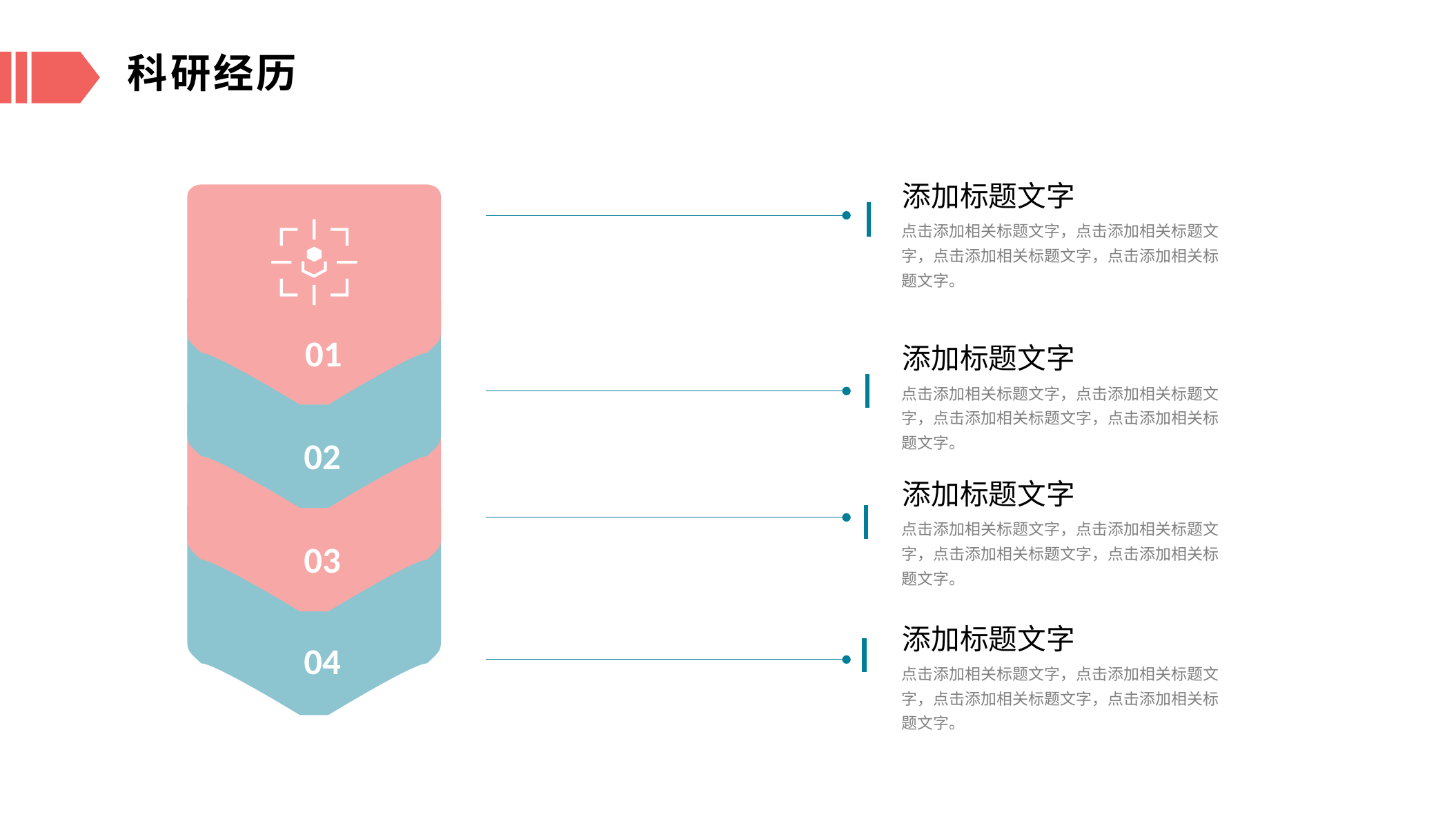

科研经历

添加标题文字

点击添加相关标题文字，点击添加相关标题文字，点击添加相关标题文字，点击添加相关标题文字。

  01
添加标题文字
点击添加相关标题文字，点击添加相关标题文字，点击添加相关标题文字，点击添加相关标题文字。

  02
添加标题文字

点击添加相关标题文字，点击添加相关标题文字，点击添加相关标题文字，点击添加相关标题文字。
  03
添加标题文字
  04
点击添加相关标题文字，点击添加相关标题文字，点击添加相关标题文字，点击添加相关标题文字。